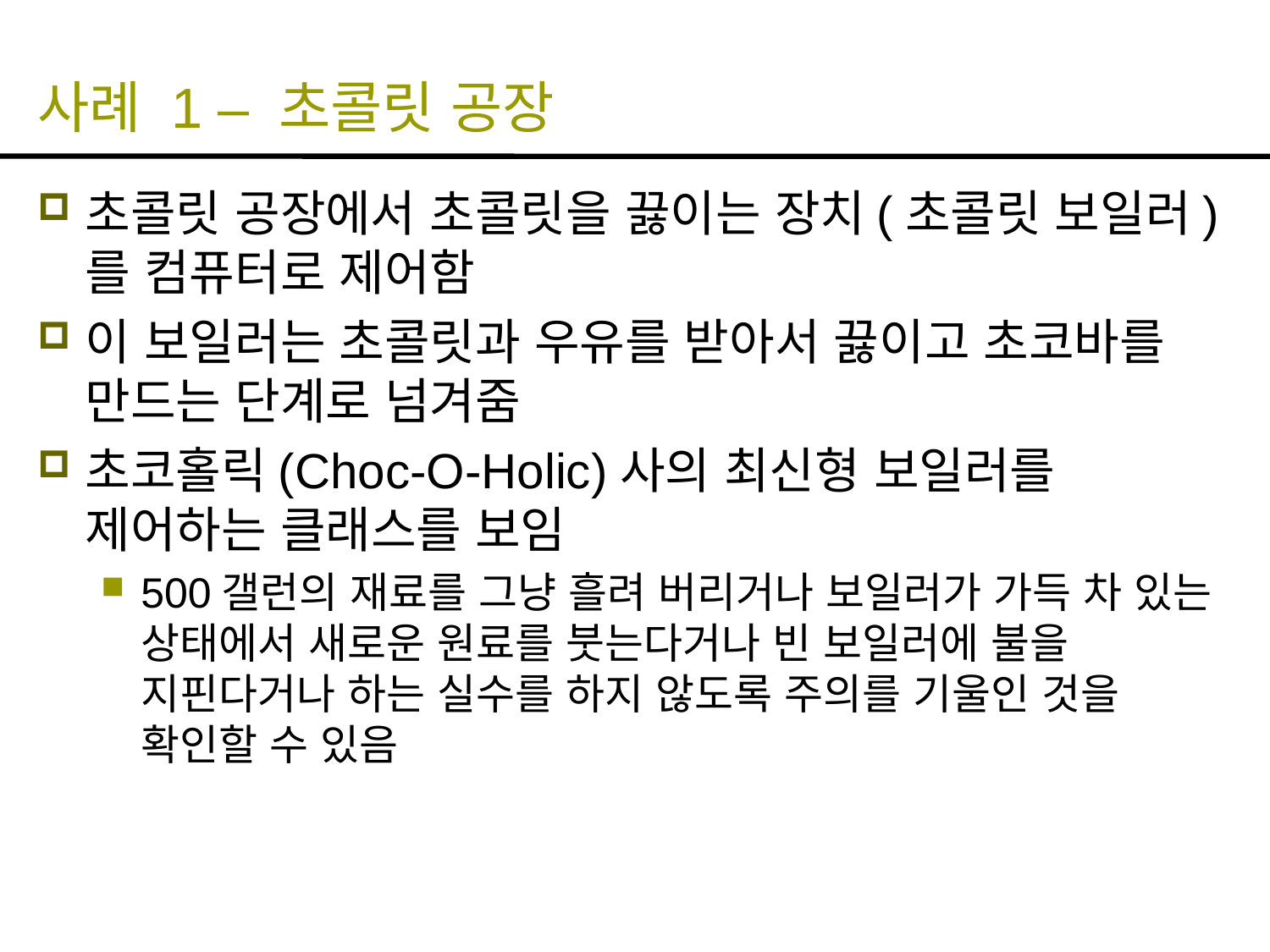

# 사례 1 – 초콜릿 공장
초콜릿 공장에서 초콜릿을 끓이는 장치(초콜릿 보일러)를 컴퓨터로 제어함
이 보일러는 초콜릿과 우유를 받아서 끓이고 초코바를 만드는 단계로 넘겨줌
초코홀릭(Choc-O-Holic)사의 최신형 보일러를 제어하는 클래스를 보임
500갤런의 재료를 그냥 흘려 버리거나 보일러가 가득 차 있는 상태에서 새로운 원료를 붓는다거나 빈 보일러에 불을 지핀다거나 하는 실수를 하지 않도록 주의를 기울인 것을 확인할 수 있음